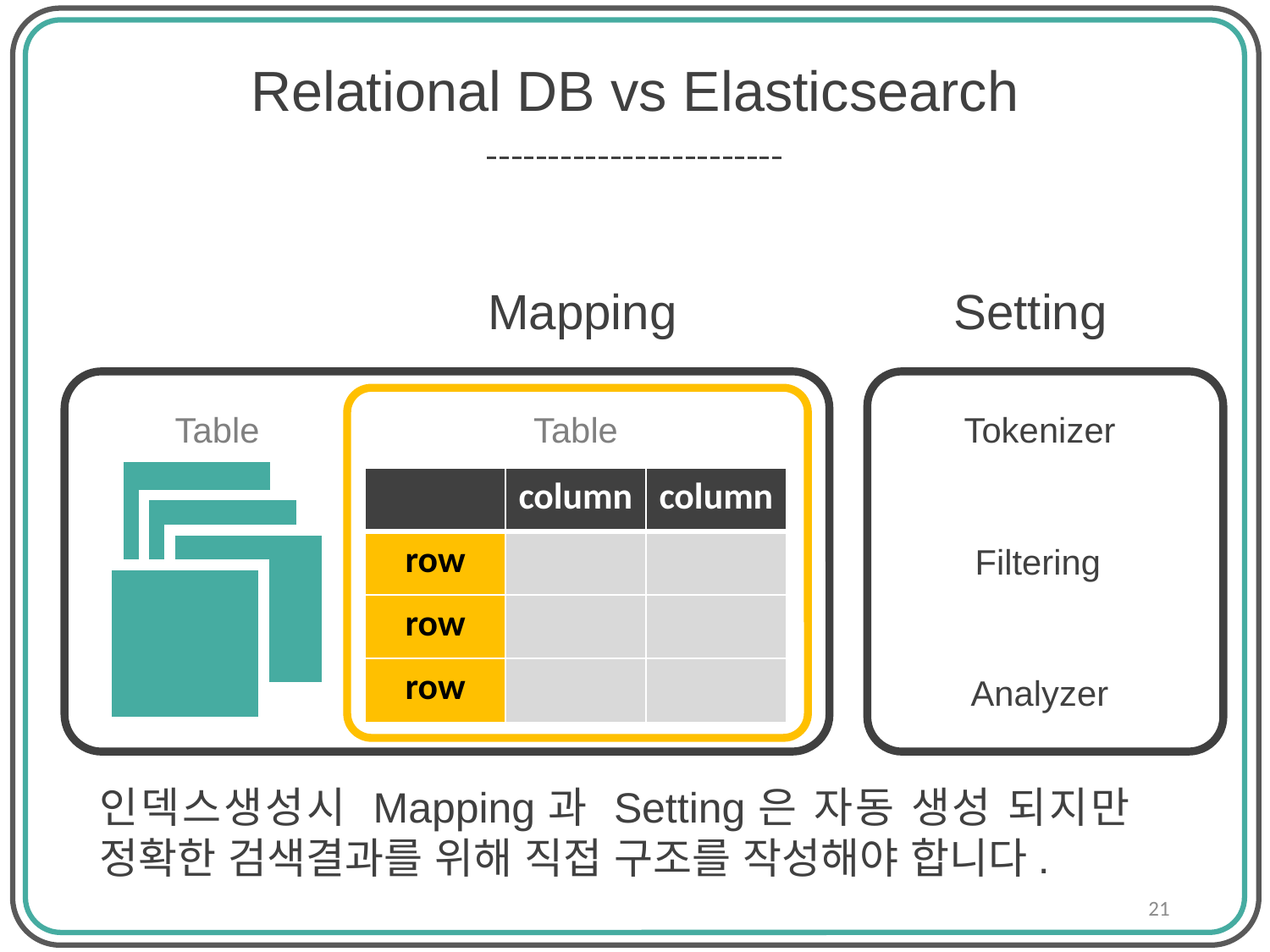

Relational DB vs Elasticsearch
Mapping
Setting

Table
Table
Tokenizer

Filtering

Analyzer

|  | column | column |
| --- | --- | --- |
| row |  |  |
| row |  |  |
| row |  |  |
인덱스생성시 Mapping과 Setting은 자동 생성 되지만 정확한 검색결과를 위해 직접 구조를 작성해야 합니다.
21